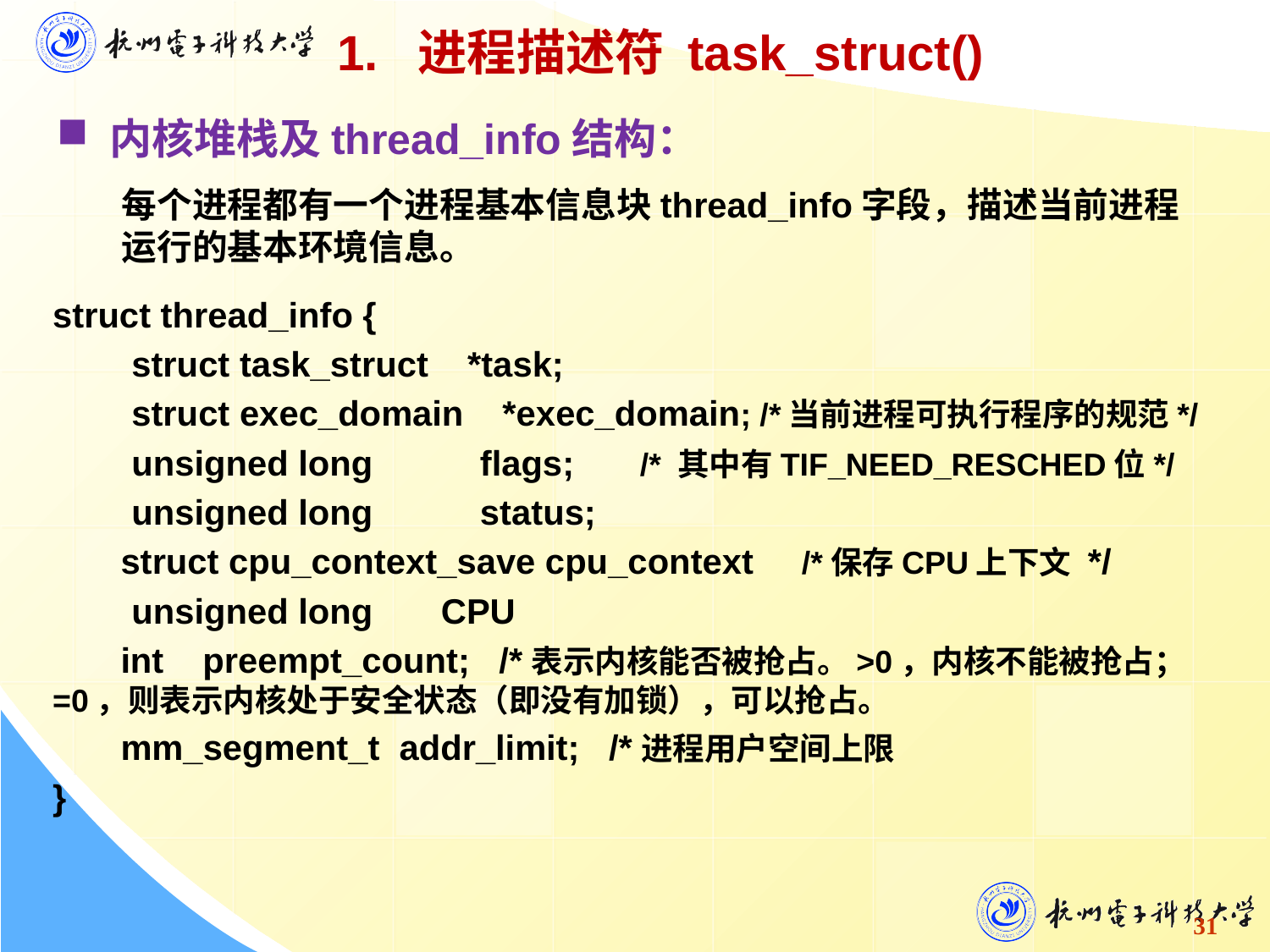

1.  进程描述符 task_struct()
 内核堆栈及thread_info结构：
每个进程都有一个进程基本信息块thread_info字段，描述当前进程运行的基本环境信息。
struct thread_info {
　　struct task_struct    *task;
　　struct exec_domain    *exec_domain; /*当前进程可执行程序的规范*/
　　unsigned long           flags;       /* 其中有TIF_NEED_RESCHED位*/
　　unsigned long           status;
       struct cpu_context_save cpu_context     /*保存CPU上下文 */
　　unsigned long       CPU
       int    preempt_count;   /*表示内核能否被抢占。>0，内核不能被抢占；=0，则表示内核处于安全状态（即没有加锁），可以抢占。
       mm_segment_t  addr_limit;   /*进程用户空间上限
}
31